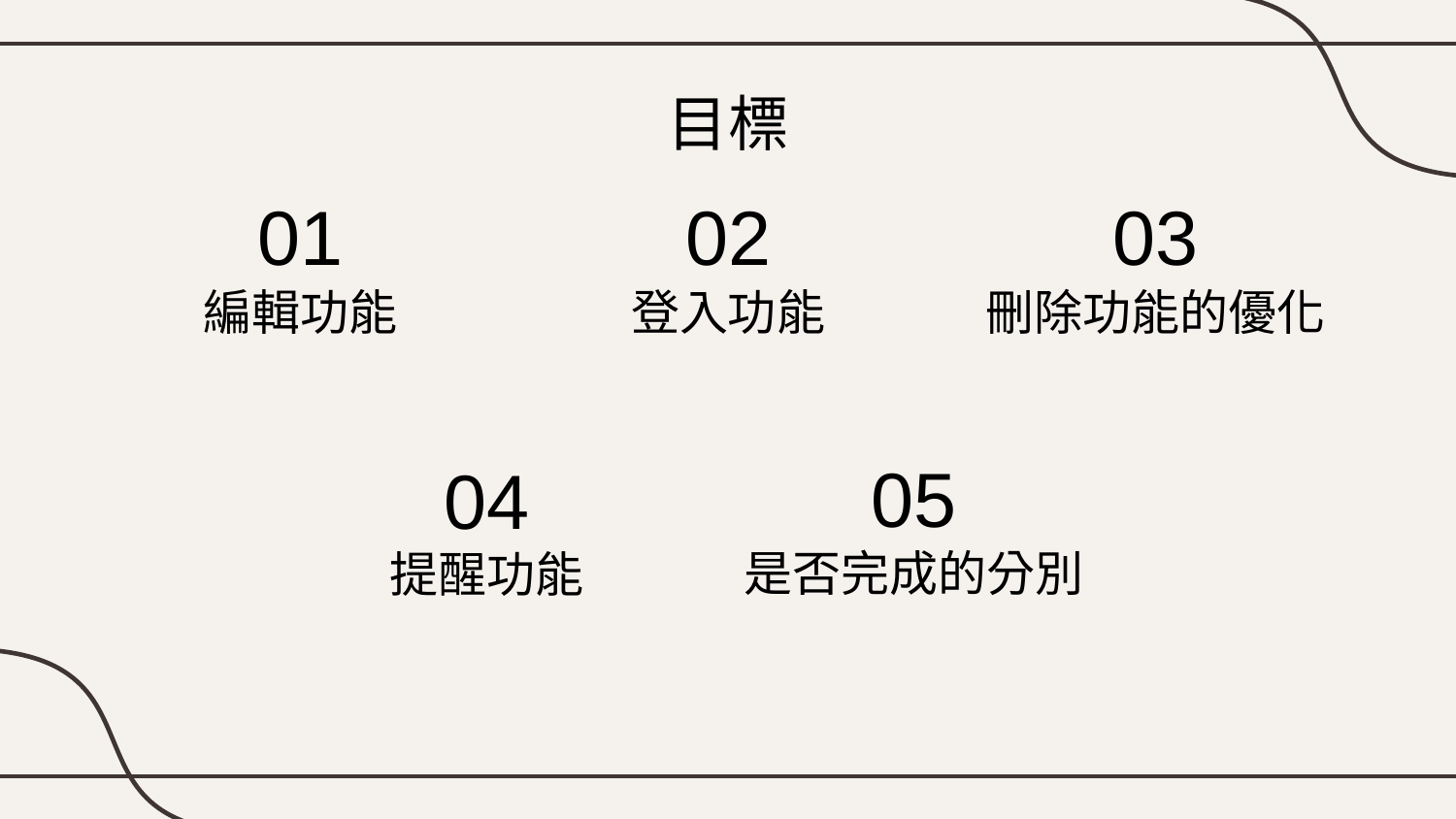

目標
01
02
03
# 編輯功能
登入功能
刪除功能的優化
05
04
是否完成的分別
提醒功能